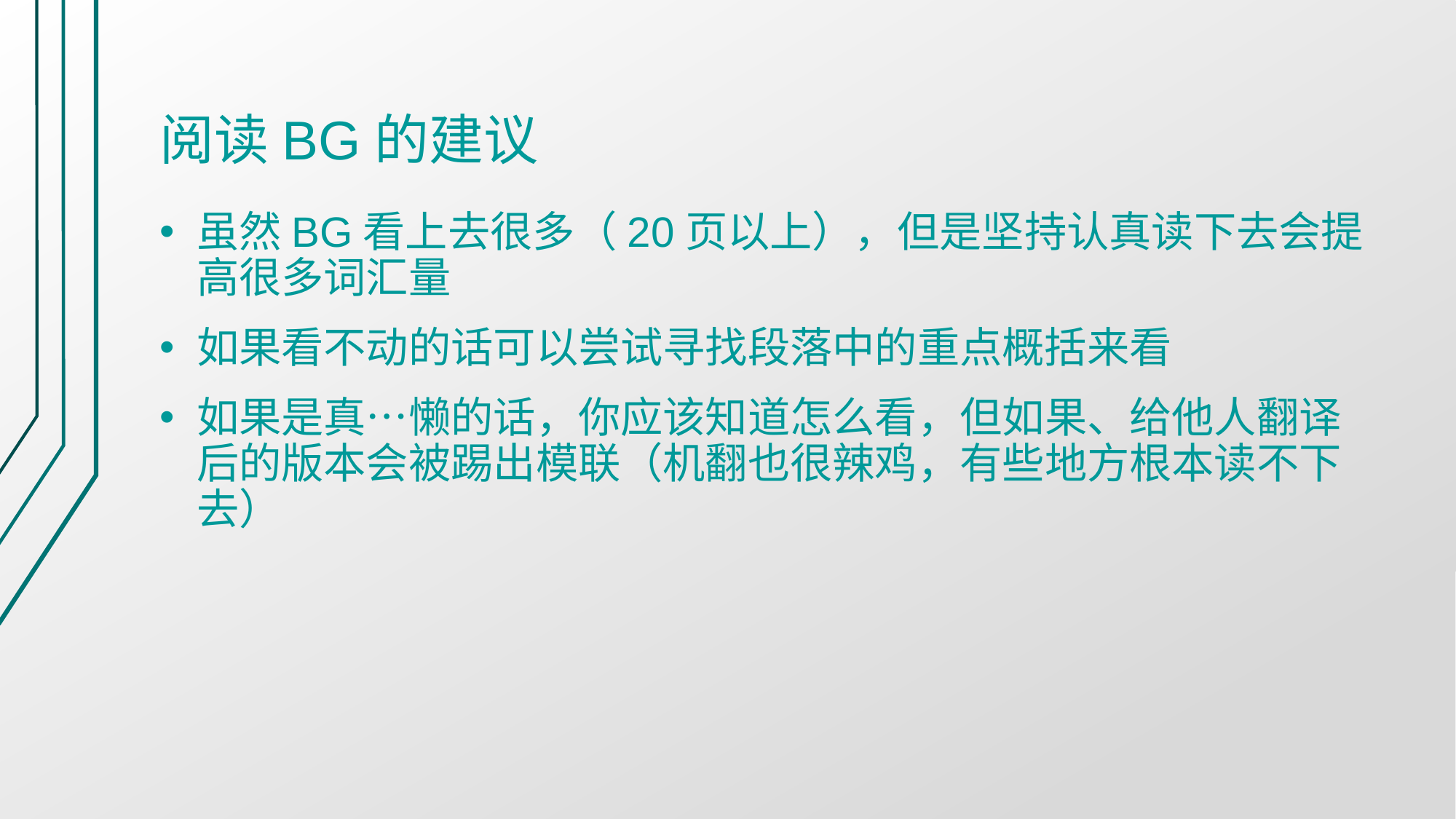

# 阅读BG的建议
虽然BG看上去很多（20页以上），但是坚持认真读下去会提高很多词汇量
如果看不动的话可以尝试寻找段落中的重点概括来看
如果是真…懒的话，你应该知道怎么看，但如果、给他人翻译后的版本会被踢出模联（机翻也很辣鸡，有些地方根本读不下去）